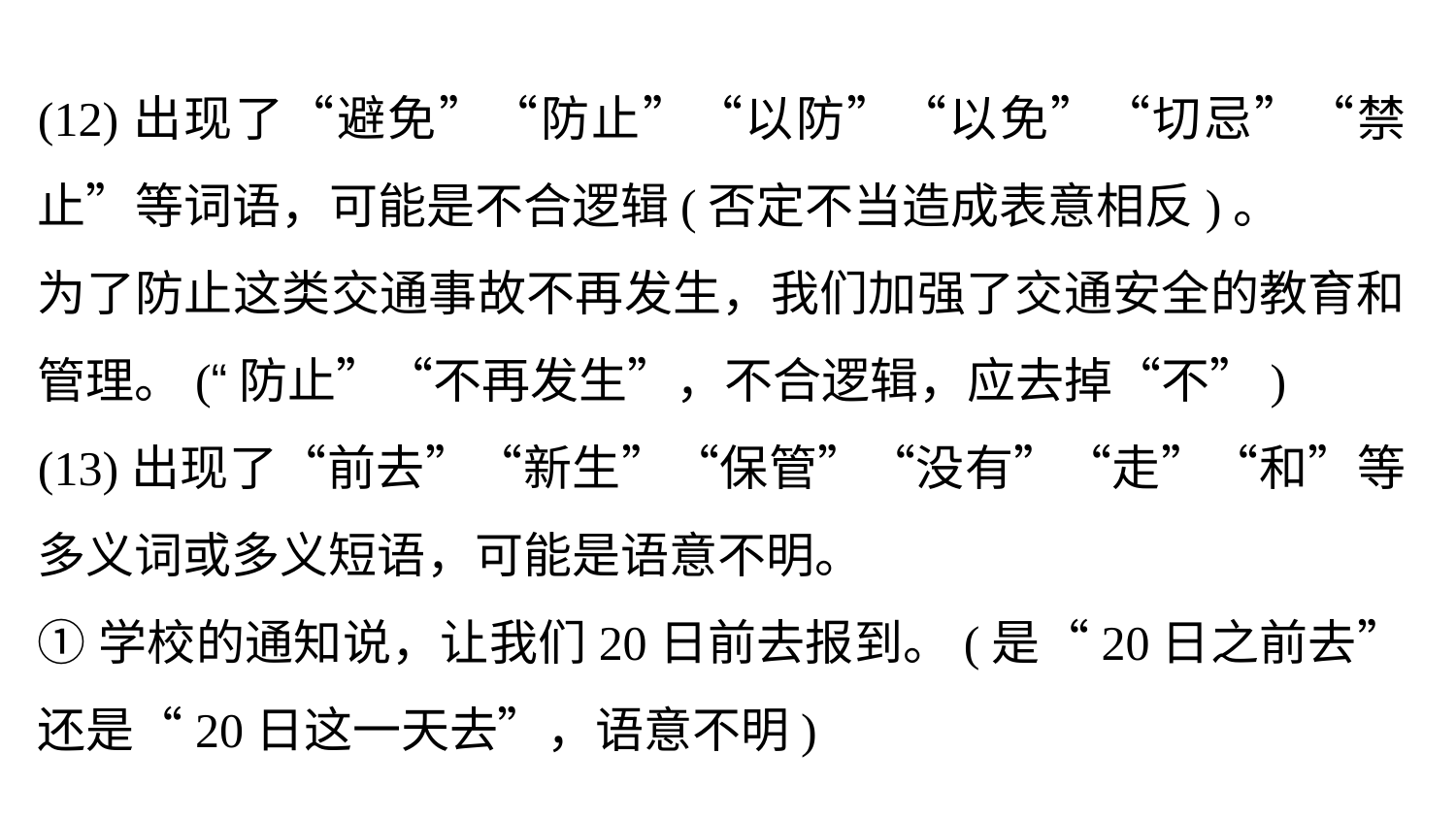

(12)出现了“避免”“防止”“以防”“以免”“切忌”“禁止”等词语，可能是不合逻辑(否定不当造成表意相反)。
为了防止这类交通事故不再发生，我们加强了交通安全的教育和管理。(“防止”“不再发生”，不合逻辑，应去掉“不”)
(13)出现了“前去”“新生”“保管”“没有”“走”“和”等多义词或多义短语，可能是语意不明。
①学校的通知说，让我们20日前去报到。(是“20日之前去”还是“20日这一天去”，语意不明)